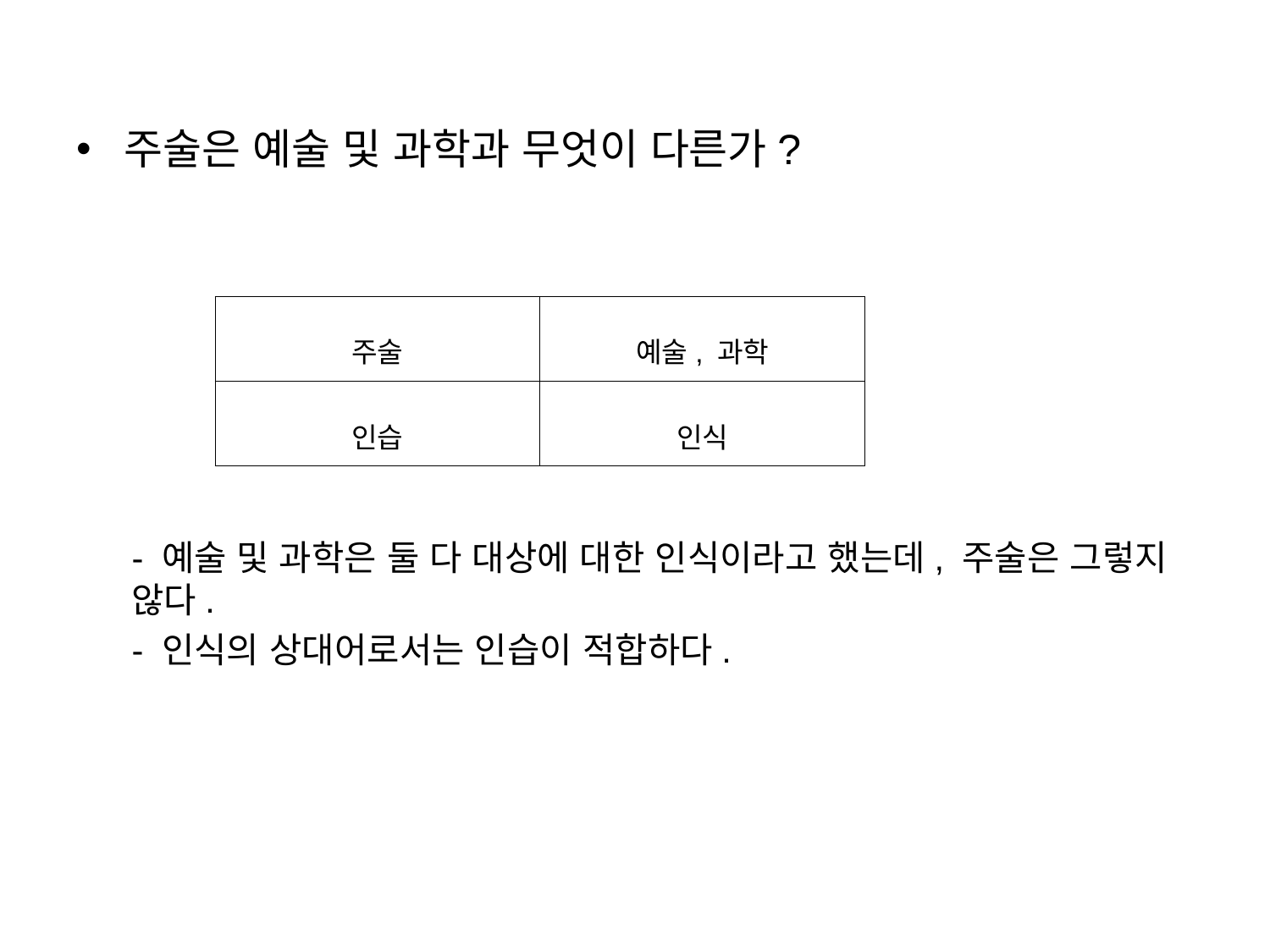

주술은 예술 및 과학과 무엇이 다른가?

- 예술 및 과학은 둘 다 대상에 대한 인식이라고 했는데, 주술은 그렇지 않다.
- 인식의 상대어로서는 인습이 적합하다.

| 주술 | 예술, 과학 |
| --- | --- |
| 인습 | 인식 |